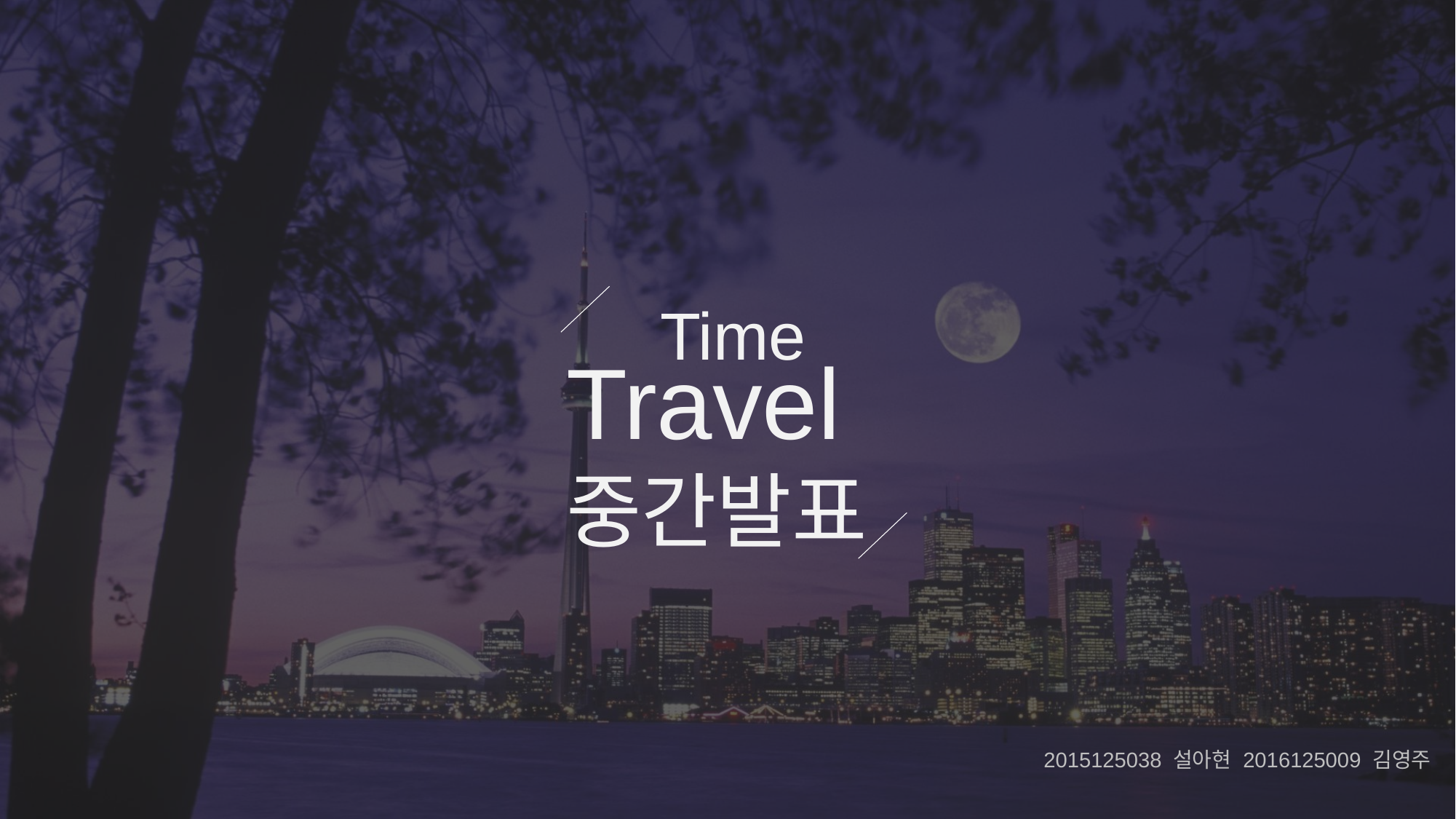

Time
Travel
중간발표

2015125038 설아현 2016125009 김영주